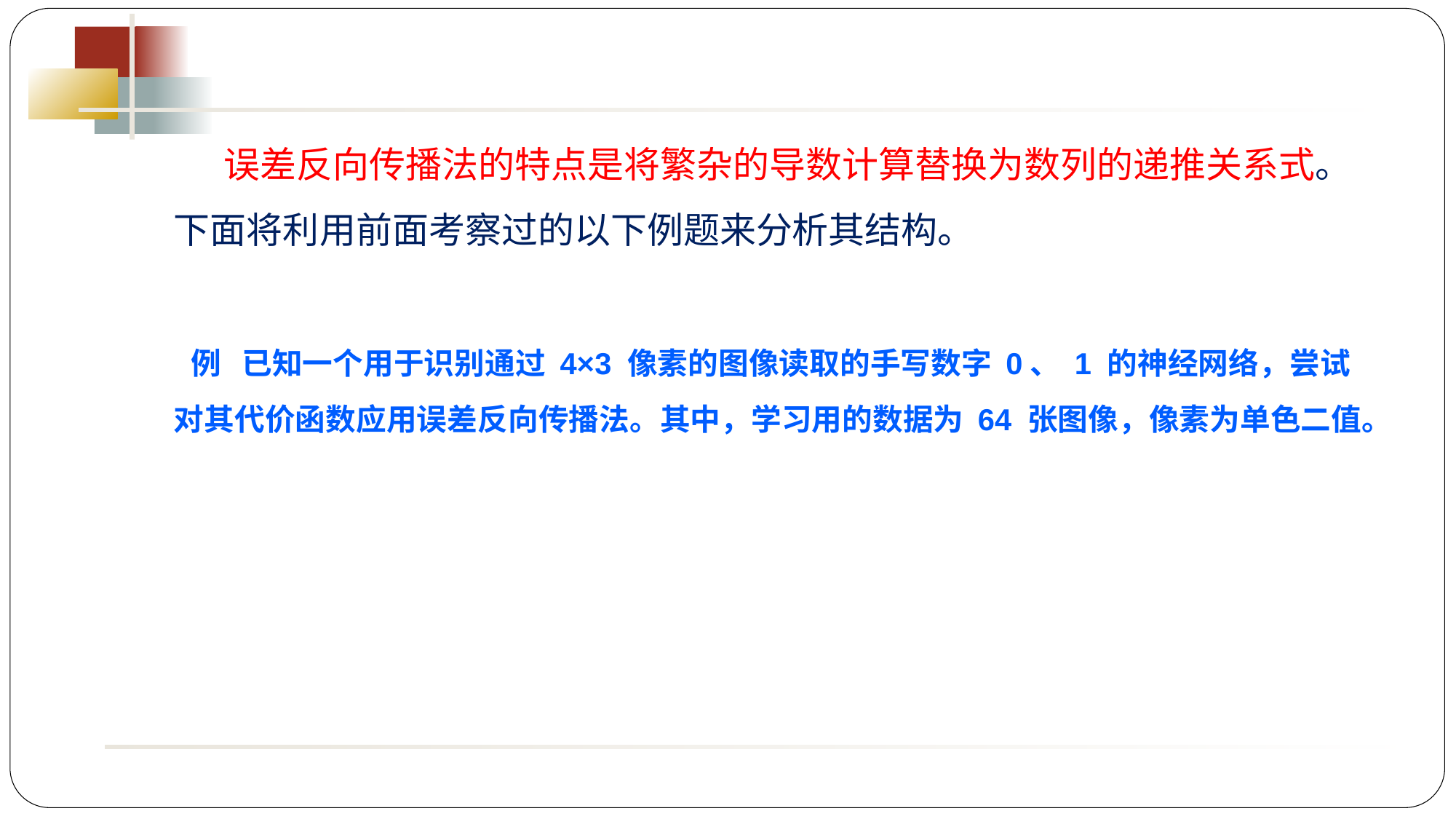

误差反向传播法的特点是将繁杂的导数计算替换为数列的递推关系式。 下面将利用前面考察过的以下例题来分析其结构。

 例   已知一个用于识别通过 4×3 像素的图像读取的手写数字 0、 1 的神经网络，尝试对其代价函数应用误差反向传播法。其中，学习用的数据为 64 张图像，像素为单色二值。